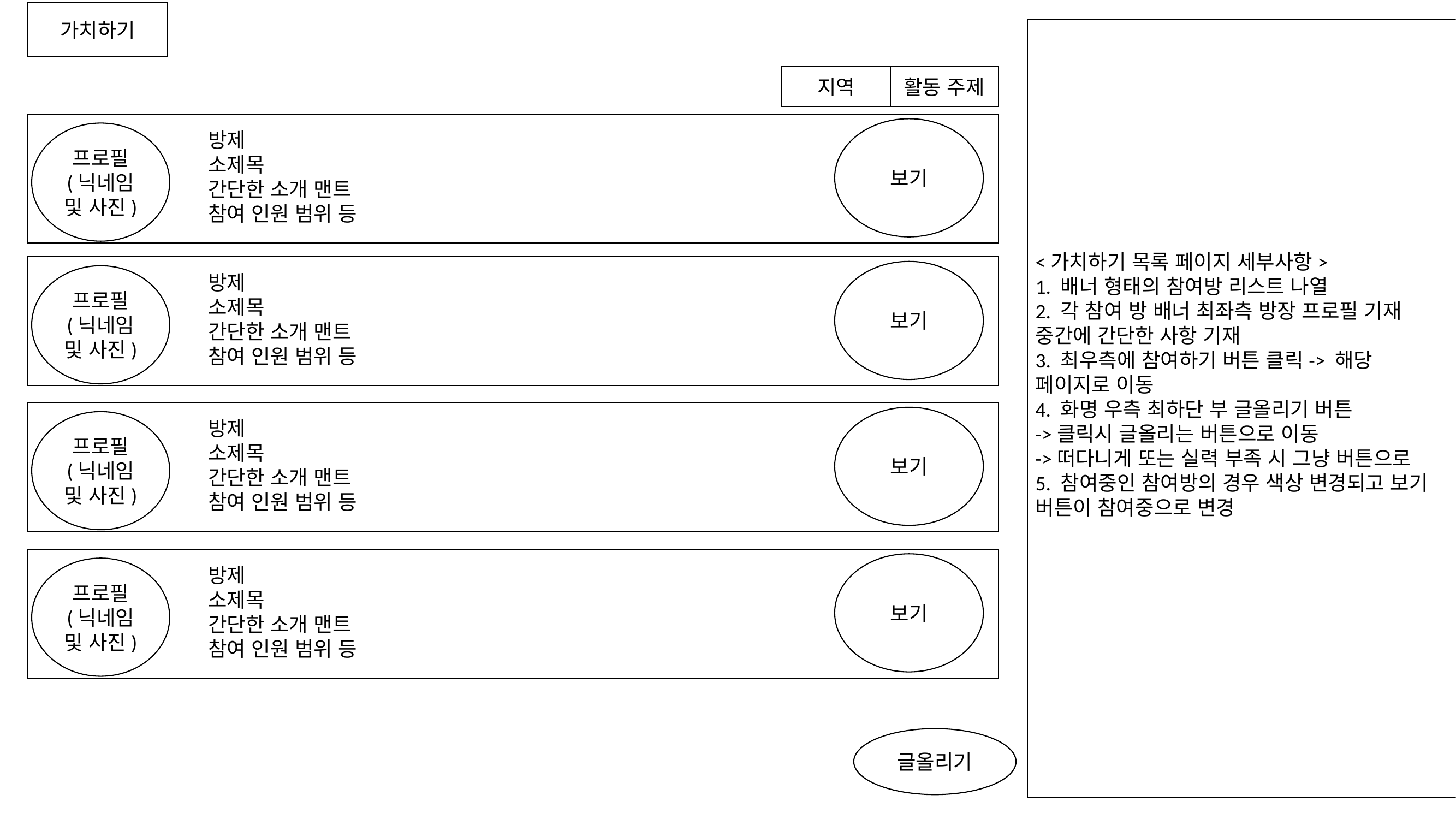

가치하기
<가치하기 목록 페이지 세부사항>
1. 배너 형태의 참여방 리스트 나열
2. 각 참여 방 배너 최좌측 방장 프로필 기재 중간에 간단한 사항 기재
3. 최우측에 참여하기 버튼 클릭-> 해당 페이지로 이동
4. 화명 우측 최하단 부 글올리기 버튼
->클릭시 글올리는 버튼으로 이동
->떠다니게 또는 실력 부족 시 그냥 버튼으로
5. 참여중인 참여방의 경우 색상 변경되고 보기 버튼이 참여중으로 변경

지역
활동 주제

보기
프로필
(닉네임 및 사진)
방제
소제목
간단한 소개 맨트
참여 인원 범위 등

보기
프로필
(닉네임 및 사진)
방제
소제목
간단한 소개 맨트
참여 인원 범위 등

보기
프로필
(닉네임 및 사진)
방제
소제목
간단한 소개 맨트
참여 인원 범위 등

보기
프로필
(닉네임 및 사진)
방제
소제목
간단한 소개 맨트
참여 인원 범위 등

글올리기